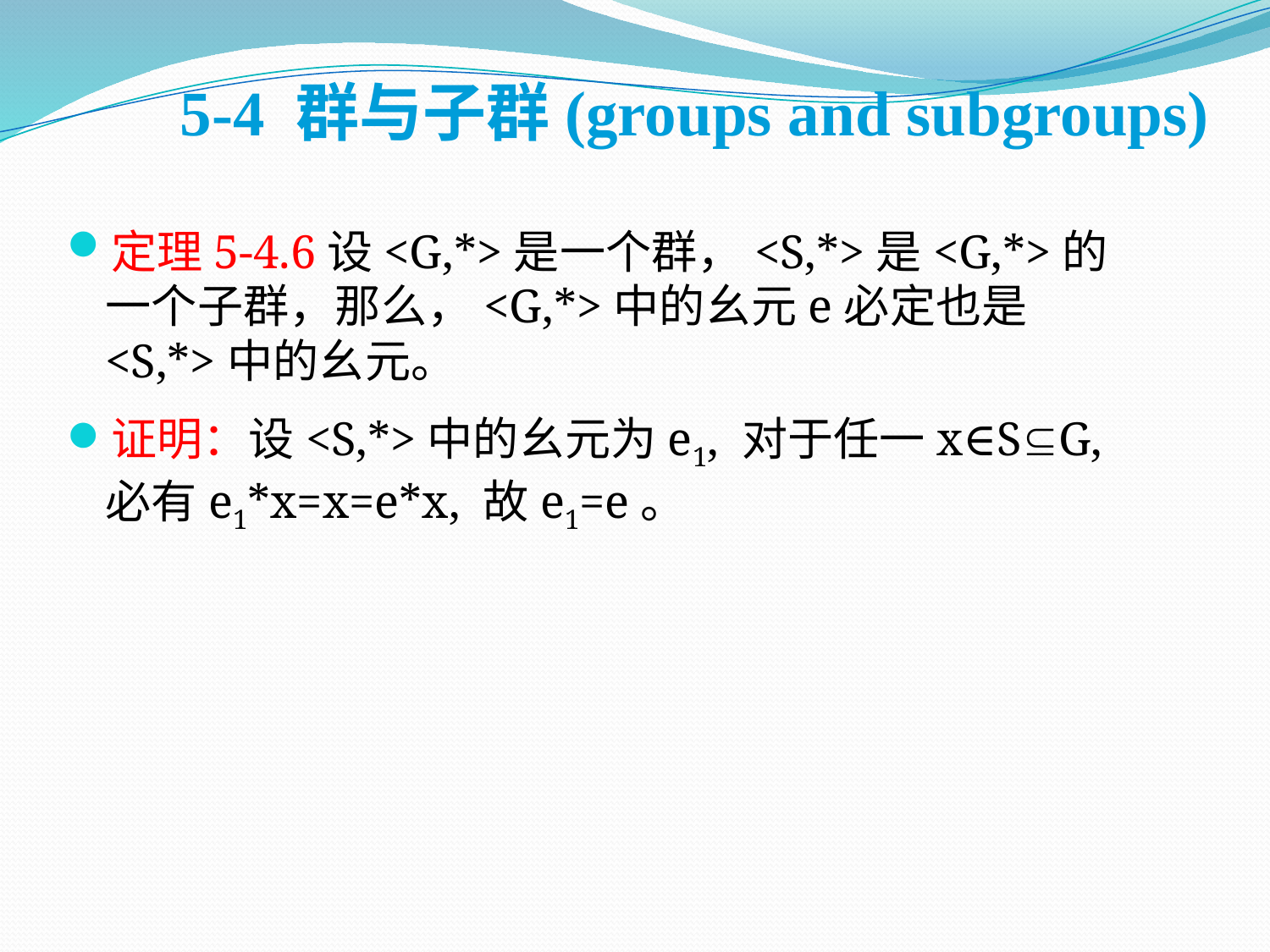

5-4 群与子群(groups and subgroups)
定理5-4.6设<G,*>是一个群，<S,*>是<G,*>的一个子群，那么，<G,*>中的幺元e必定也是<S,*>中的幺元。
证明：设<S,*>中的幺元为e1, 对于任一x∈S⊆G, 必有e1*x=x=e*x, 故e1=e。